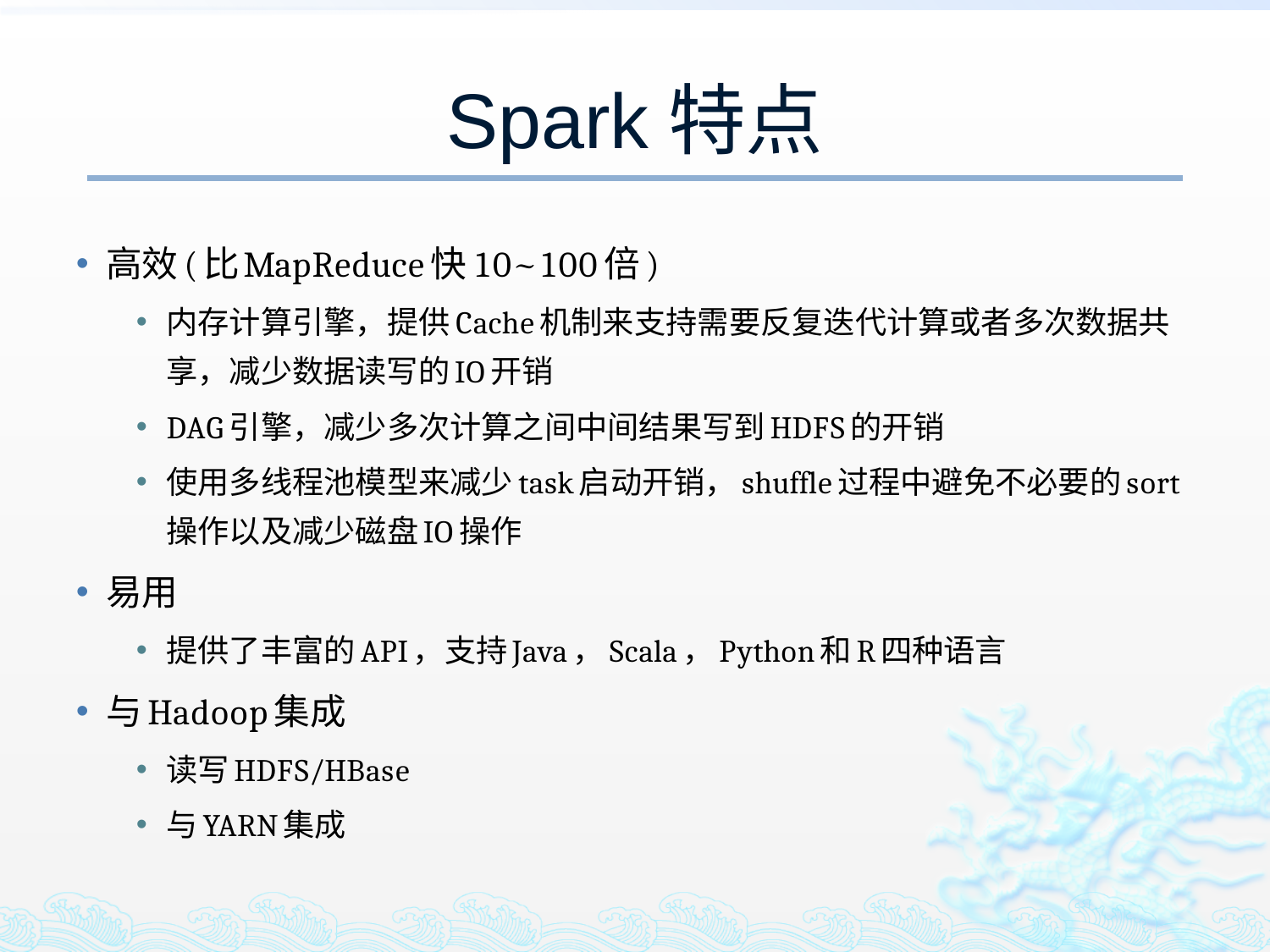

# Spark特点
高效(比MapReduce快10~100倍)
内存计算引擎，提供Cache机制来支持需要反复迭代计算或者多次数据共享，减少数据读写的IO开销
DAG引擎，减少多次计算之间中间结果写到HDFS的开销
使用多线程池模型来减少task启动开销，shuffle过程中避免不必要的sort操作以及减少磁盘IO操作
易用
提供了丰富的API，支持Java，Scala，Python和R四种语言
与Hadoop集成
读写HDFS/HBase
与YARN集成